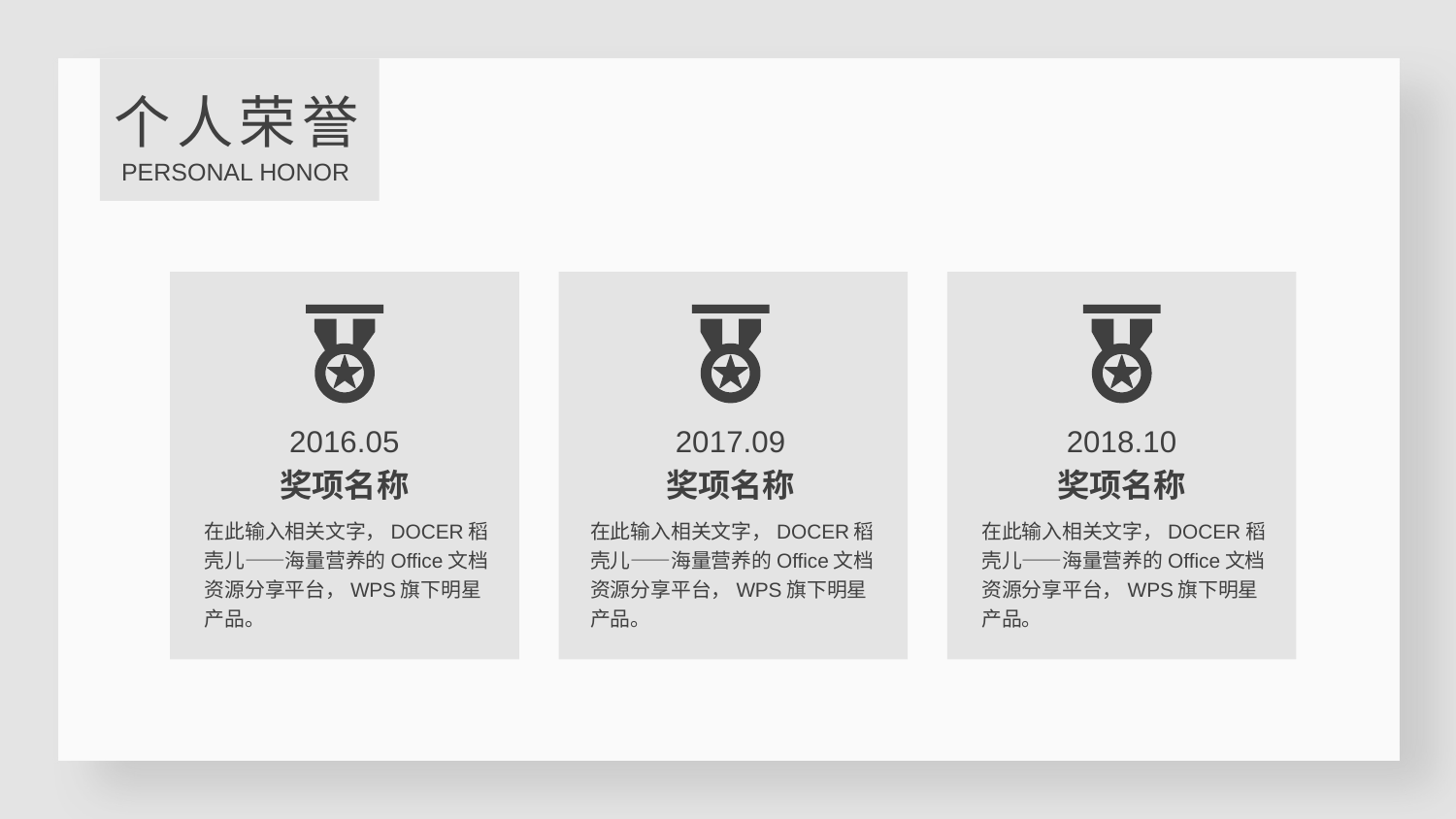

个人荣誉
PERSONAL HONOR

2016.05
2017.09
2018.10
奖项名称
奖项名称
奖项名称
在此输入相关文字，DOCER稻壳儿——海量营养的Office文档资源分享平台，WPS旗下明星产品。
在此输入相关文字，DOCER稻壳儿——海量营养的Office文档资源分享平台，WPS旗下明星产品。
在此输入相关文字，DOCER稻壳儿——海量营养的Office文档资源分享平台，WPS旗下明星产品。